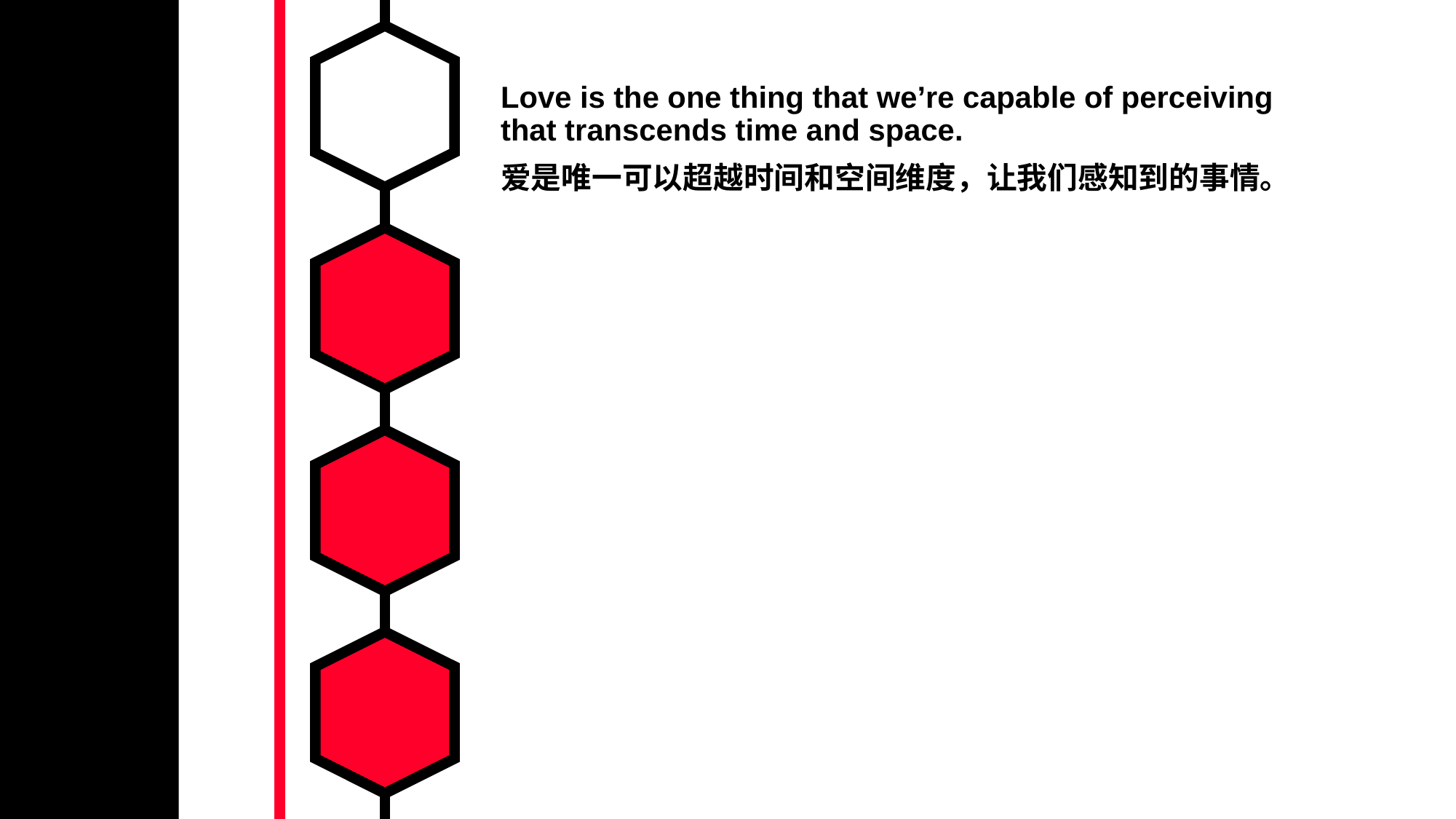

#

Love is the one thing that we’re capable of perceiving that transcends time and space.
爱是唯一可以超越时间和空间维度，让我们感知到的事情。